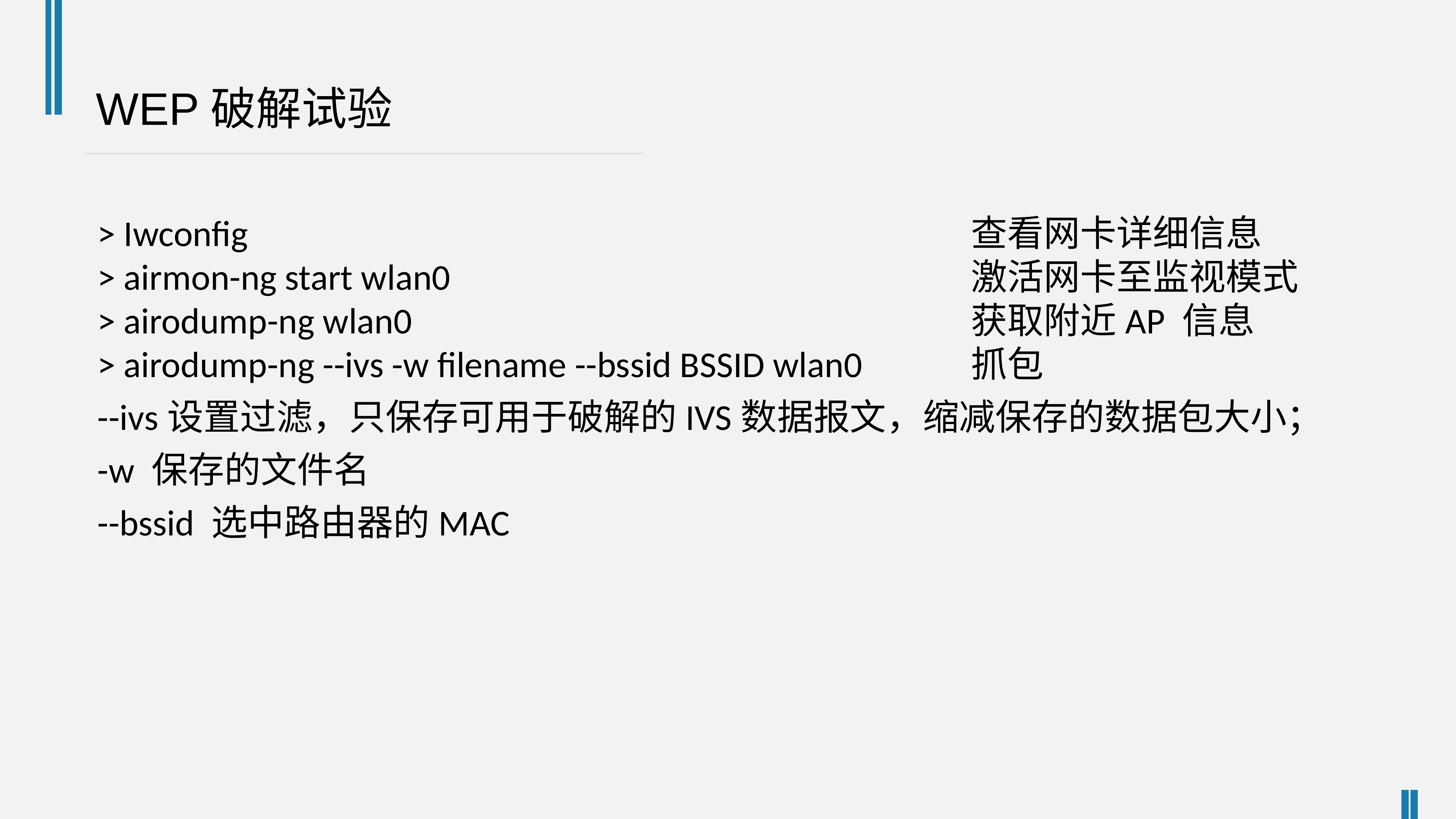

WEP破解试验
> Iwconfig 														查看网卡详细信息
> airmon-ng start wlan0										激活网卡至监视模式
> airodump-ng wlan0 											获取附近AP 信息
> airodump-ng --ivs -w filename --bssid BSSID wlan0		抓包
--ivs设置过滤，只保存可用于破解的IVS数据报文，缩减保存的数据包大小；
-w 保存的文件名
--bssid 选中路由器的MAC